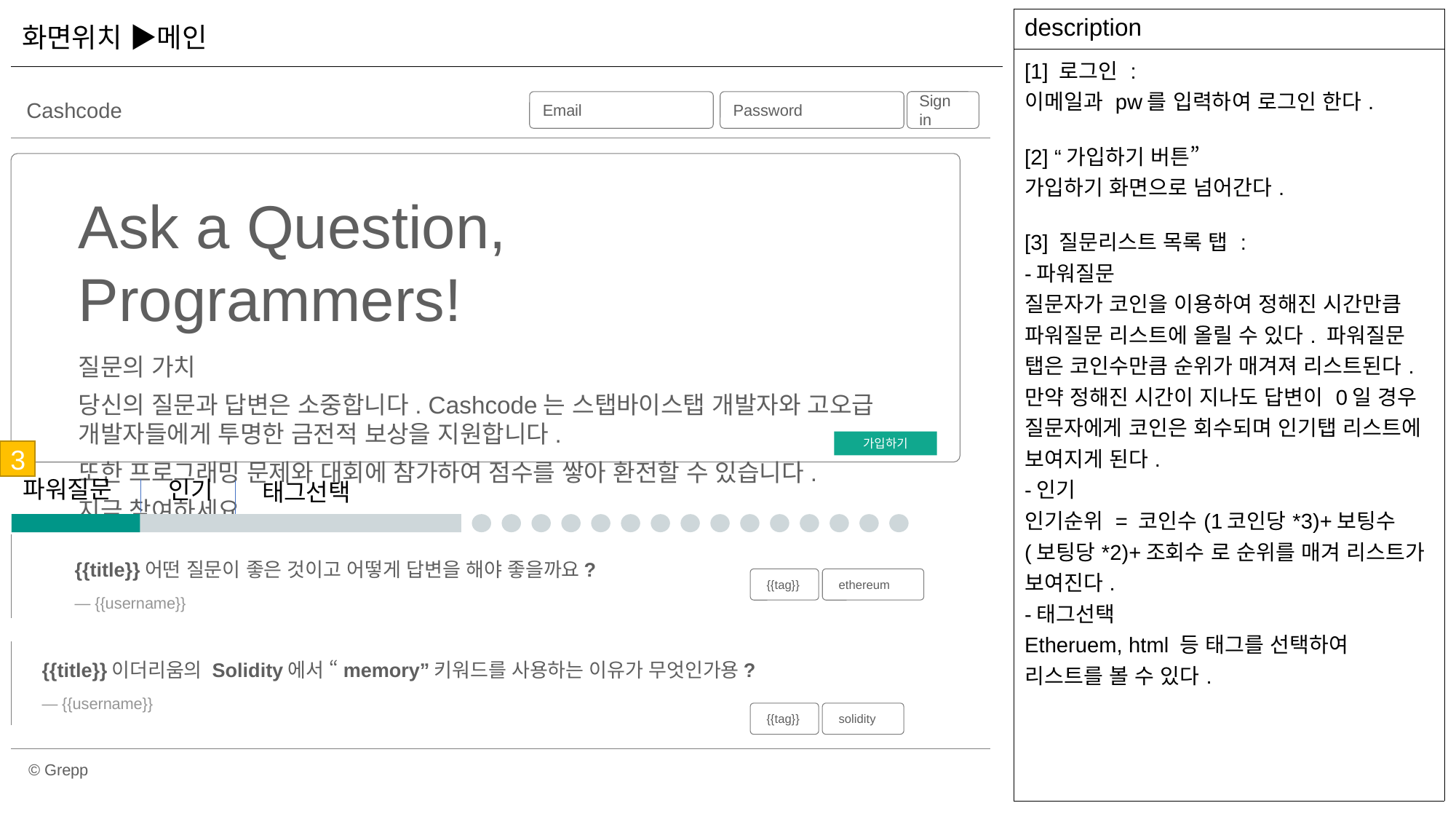

| description |
| --- |
| [1] 로그인 : 이메일과 pw를 입력하여 로그인 한다. [2] “가입하기 버튼” 가입하기 화면으로 넘어간다. [3] 질문리스트 목록 탭 : -파워질문 질문자가 코인을 이용하여 정해진 시간만큼 파워질문 리스트에 올릴 수 있다. 파워질문 탭은 코인수만큼 순위가 매겨져 리스트된다. 만약 정해진 시간이 지나도 답변이 0일 경우 질문자에게 코인은 회수되며 인기탭 리스트에 보여지게 된다. -인기 인기순위 = 코인수(1코인당\*3)+보팅수(보팅당\*2)+조회수 로 순위를 매겨 리스트가 보여진다. -태그선택 Etheruem, html 등 태그를 선택하여 리스트를 볼 수 있다. |
화면위치 ▶메인
Cashcode
Sign in
Email
Password
Ask a Question, Programmers!
질문의 가치
당신의 질문과 답변은 소중합니다. Cashcode는 스탭바이스탭 개발자와 고오급 개발자들에게 투명한 금전적 보상을 지원합니다.
또한 프로그래밍 문제와 대회에 참가하여 점수를 쌓아 환전할 수 있습니다.
지금 참여하세요.
© Grepp
가입하기
3
파워질문
인기
태그선택

{{title}}어떤 질문이 좋은 것이고 어떻게 답변을 해야 좋을까요?
— {{username}}
ethereum
{{tag}}
{{title}}이더리움의 Solidity에서 “memory”키워드를 사용하는 이유가 무엇인가용?
— {{username}}
solidity
{{tag}}